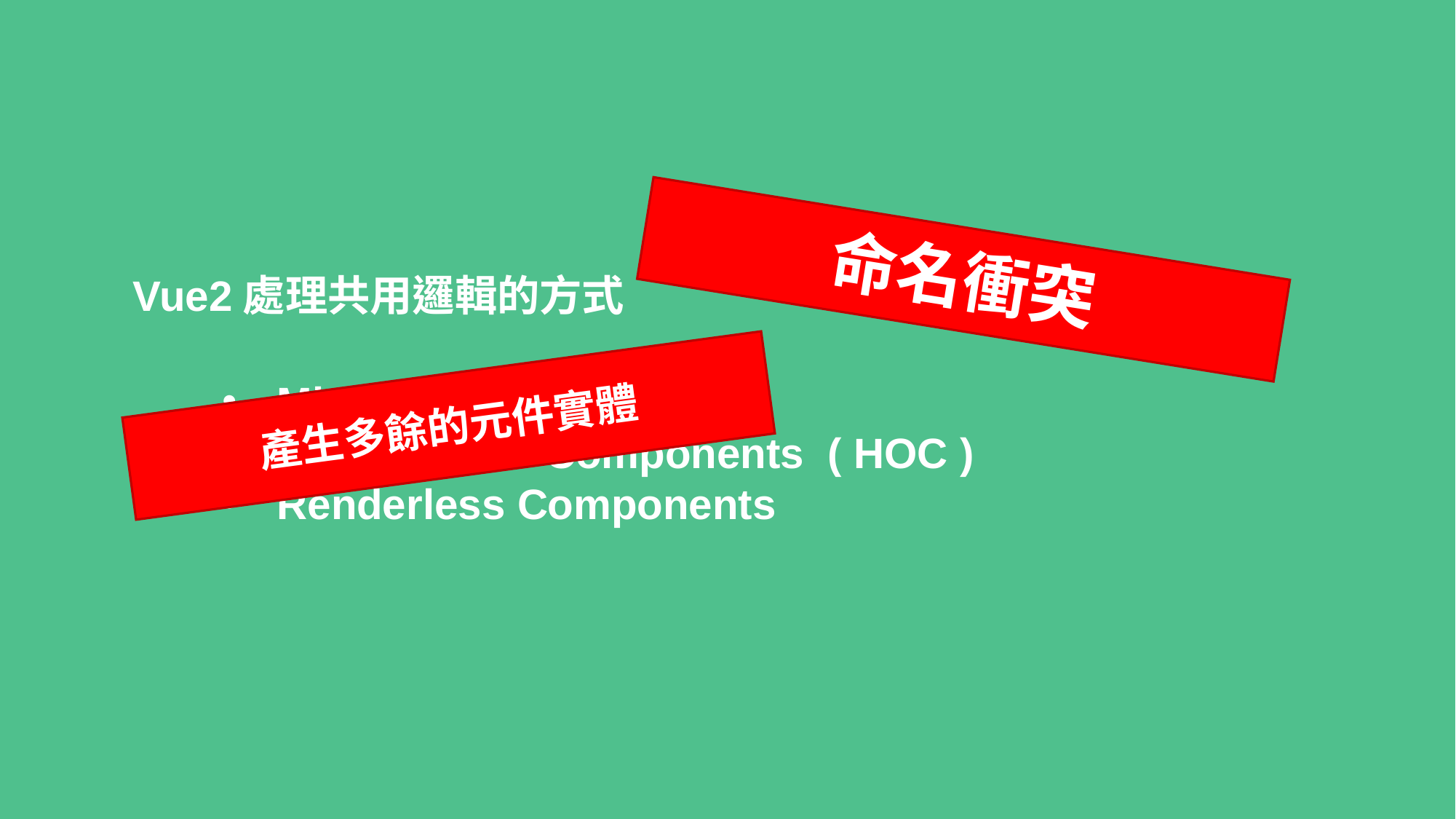

命名衝突
Vue2處理共用邏輯的方式
Mixins
Higher-order Components  ( HOC )
Renderless Components

產生多餘的元件實體